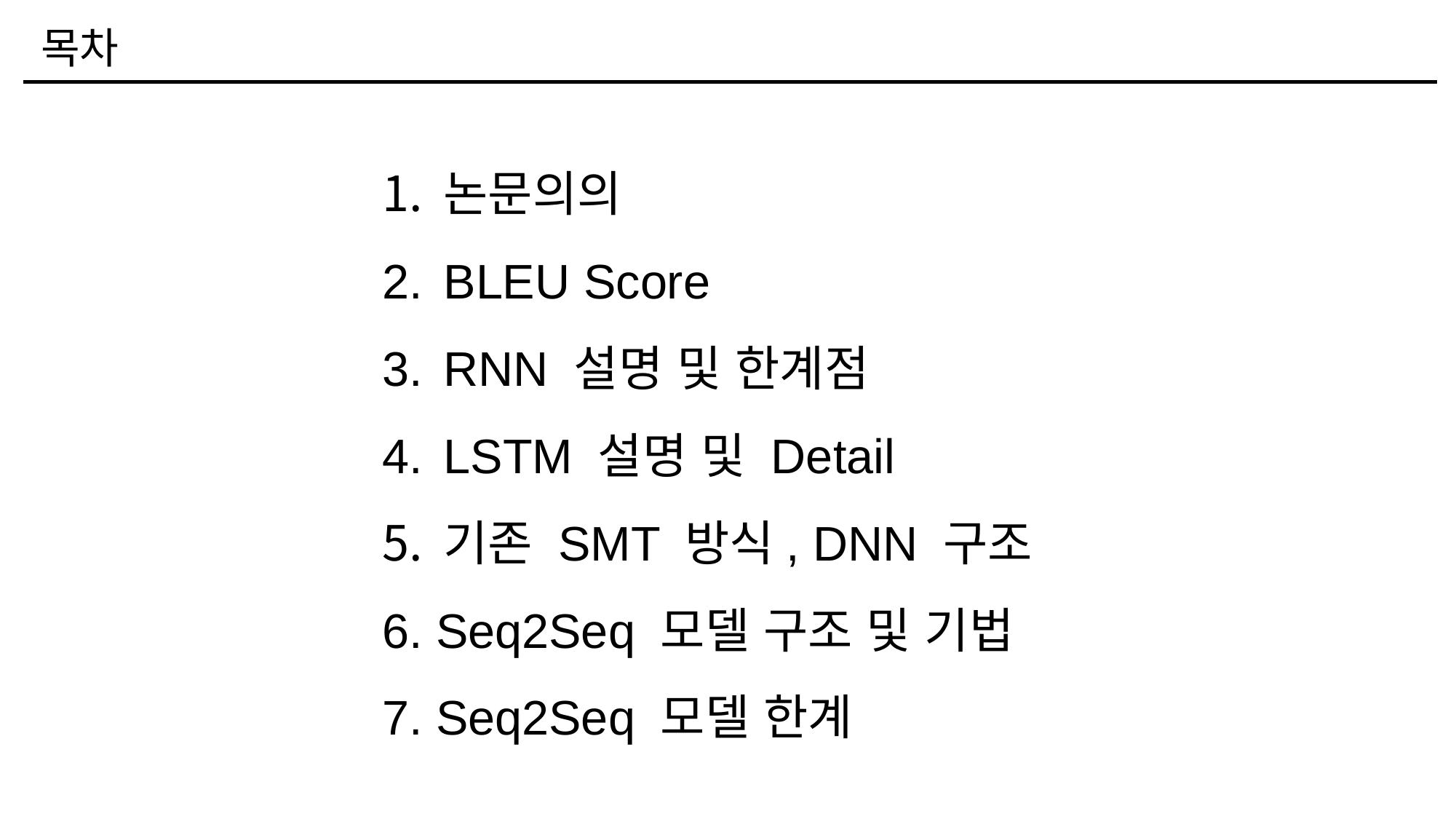

목차
논문의의
BLEU Score
RNN 설명 및 한계점
LSTM 설명 및 Detail
기존 SMT 방식, DNN 구조
6. Seq2Seq 모델 구조 및 기법
7. Seq2Seq 모델 한계